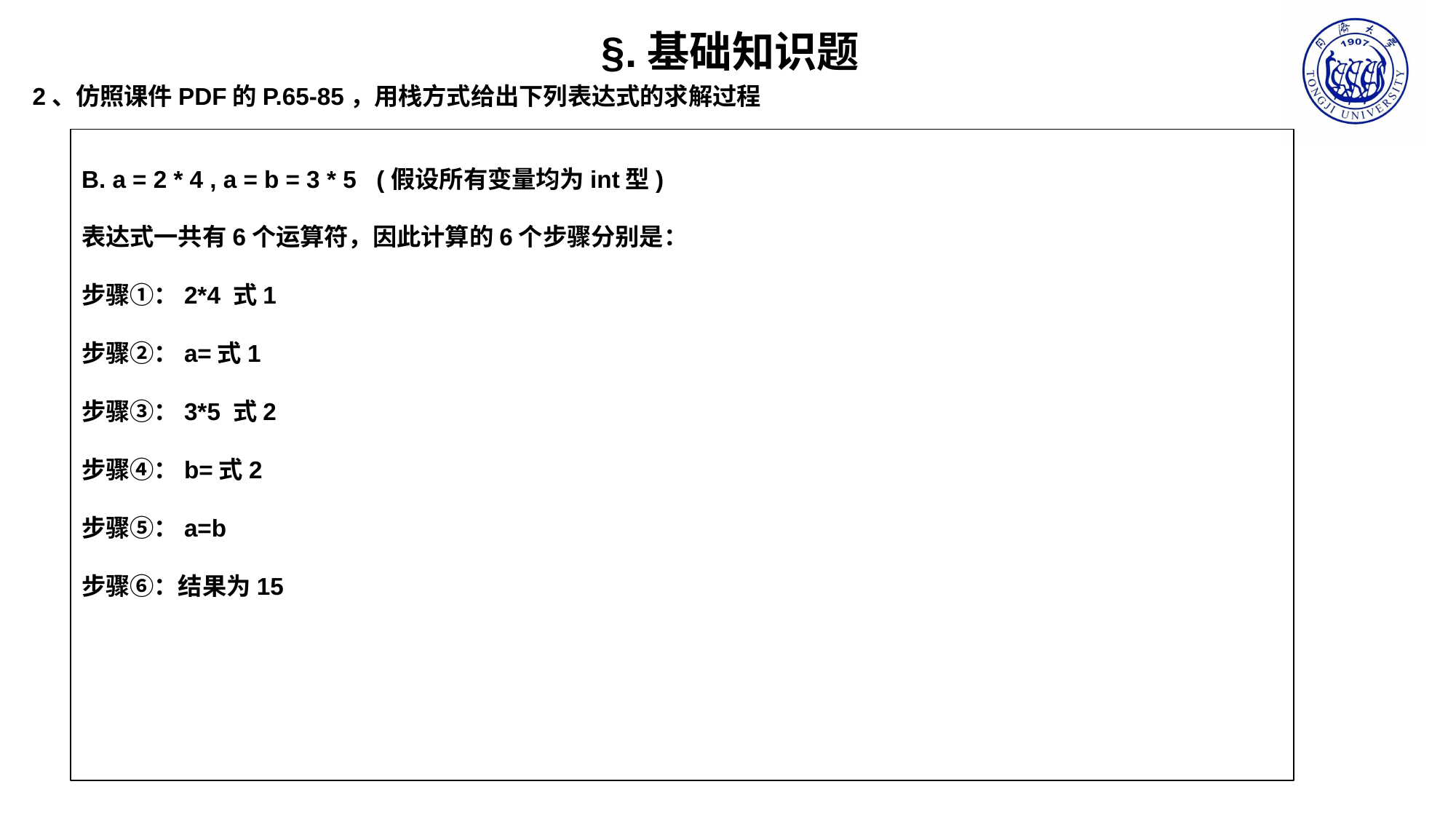

§.基础知识题
2、仿照课件PDF的P.65-85，用栈方式给出下列表达式的求解过程

B. a = 2 * 4 , a = b = 3 * 5   (假设所有变量均为int型)

表达式一共有6个运算符，因此计算的6个步骤分别是：

步骤①：2*4 式1

步骤②：a=式1

步骤③：3*5 式2

步骤④：b=式2

步骤⑤：a=b

步骤⑥：结果为15